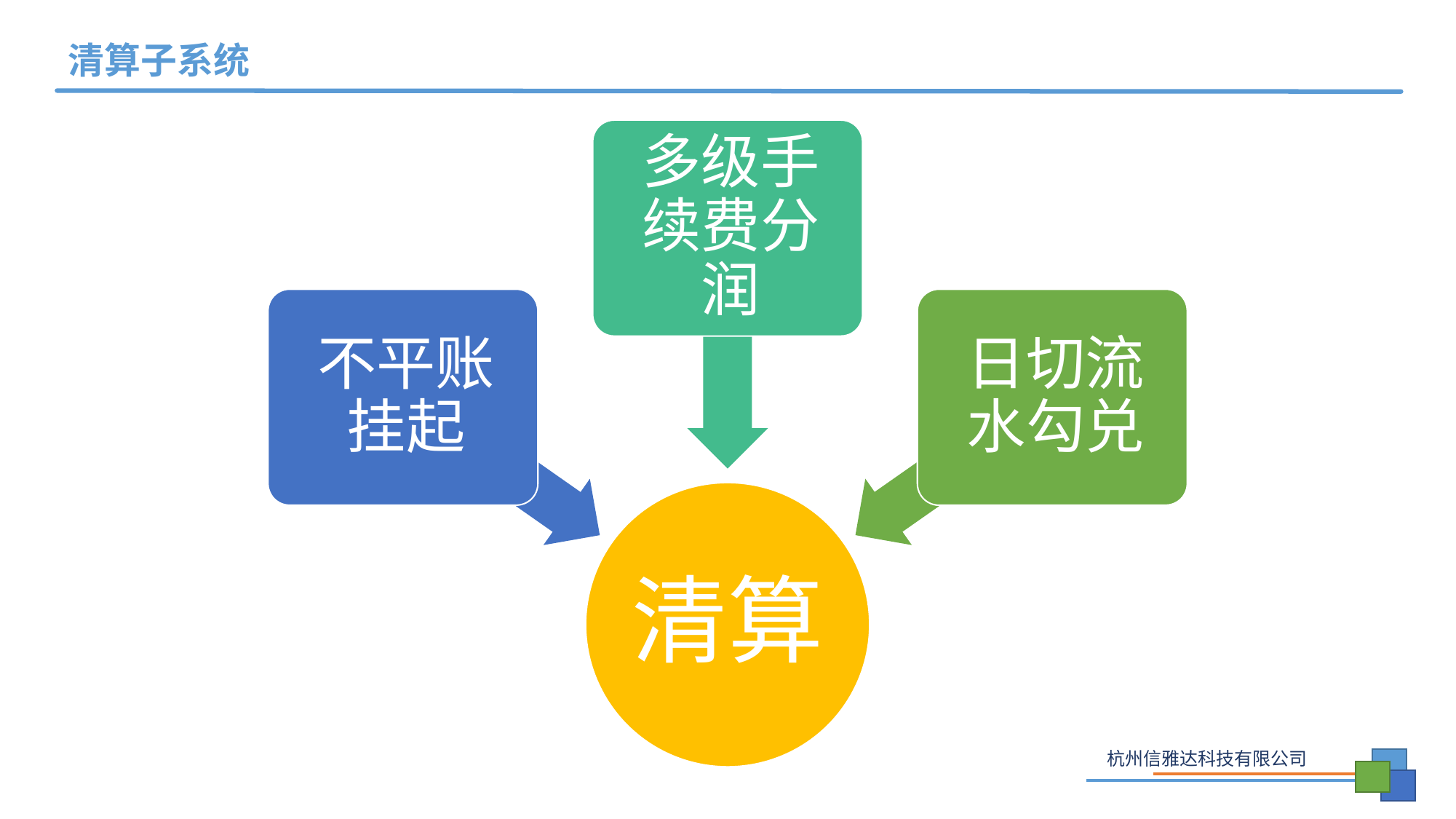

清算子系统
清算
不平账挂起
多级手续费分润
日切流水勾兑

杭州信雅达科技有限公司